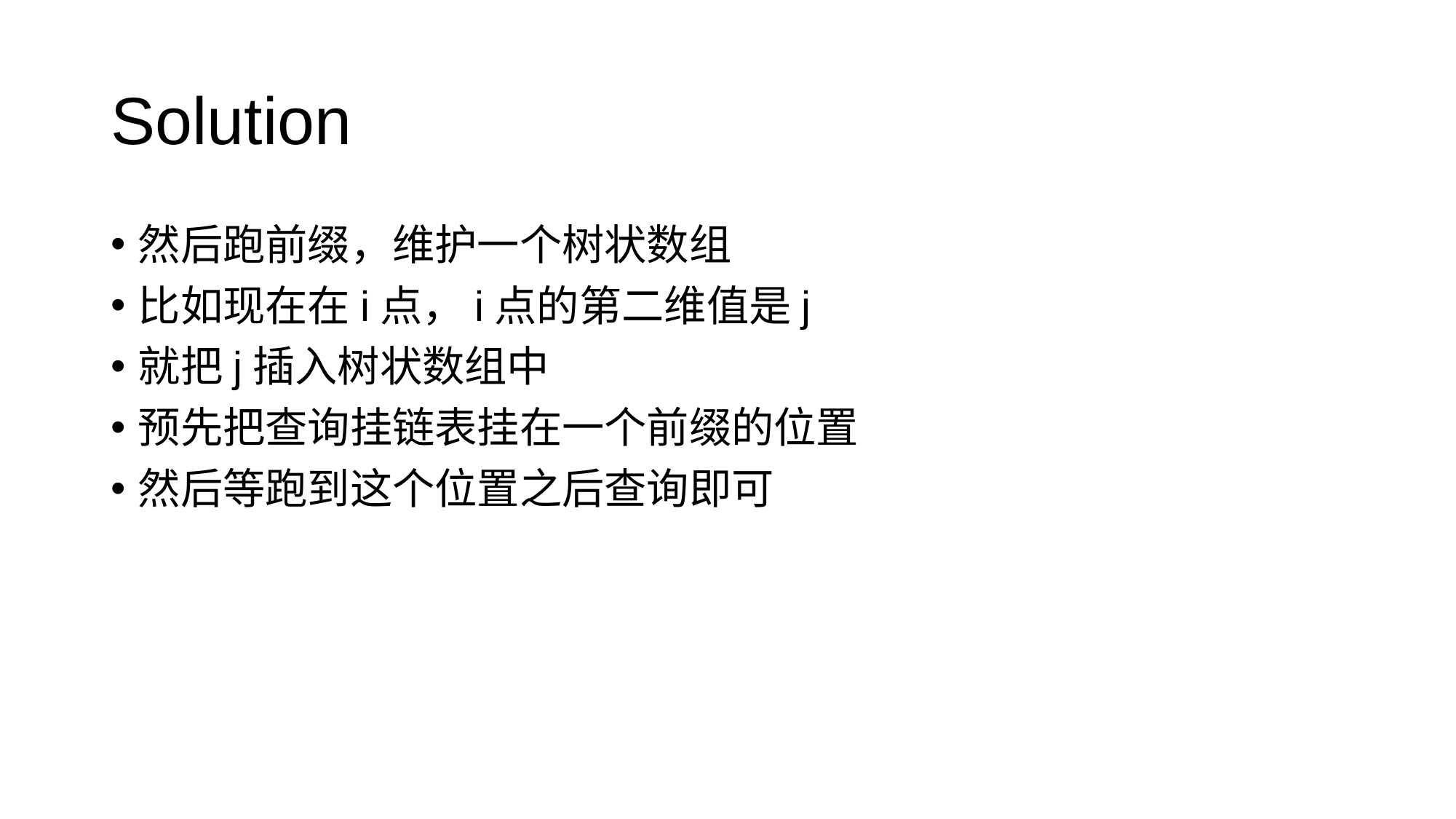

# Solution
然后跑前缀，维护一个树状数组
比如现在在i点，i点的第二维值是j
就把j插入树状数组中
预先把查询挂链表挂在一个前缀的位置
然后等跑到这个位置之后查询即可